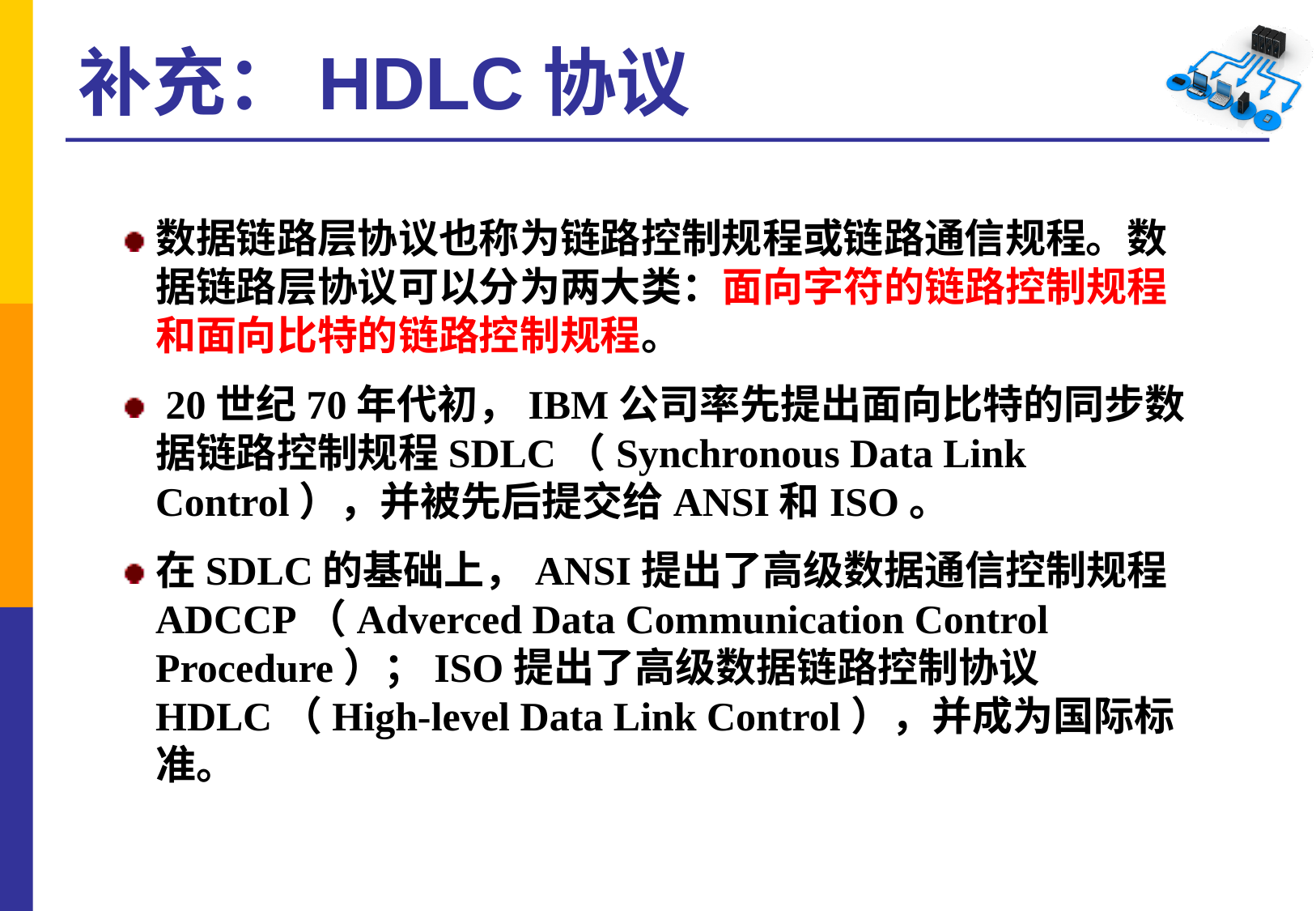

# 补充：HDLC协议
数据链路层协议也称为链路控制规程或链路通信规程。数据链路层协议可以分为两大类：面向字符的链路控制规程和面向比特的链路控制规程。
 20世纪70年代初，IBM公司率先提出面向比特的同步数据链路控制规程SDLC（Synchronous Data Link Control），并被先后提交给ANSI和ISO。
在SDLC的基础上，ANSI提出了高级数据通信控制规程ADCCP（Adverced Data Communication Control Procedure）；ISO提出了高级数据链路控制协议HDLC（High-level Data Link Control），并成为国际标准。